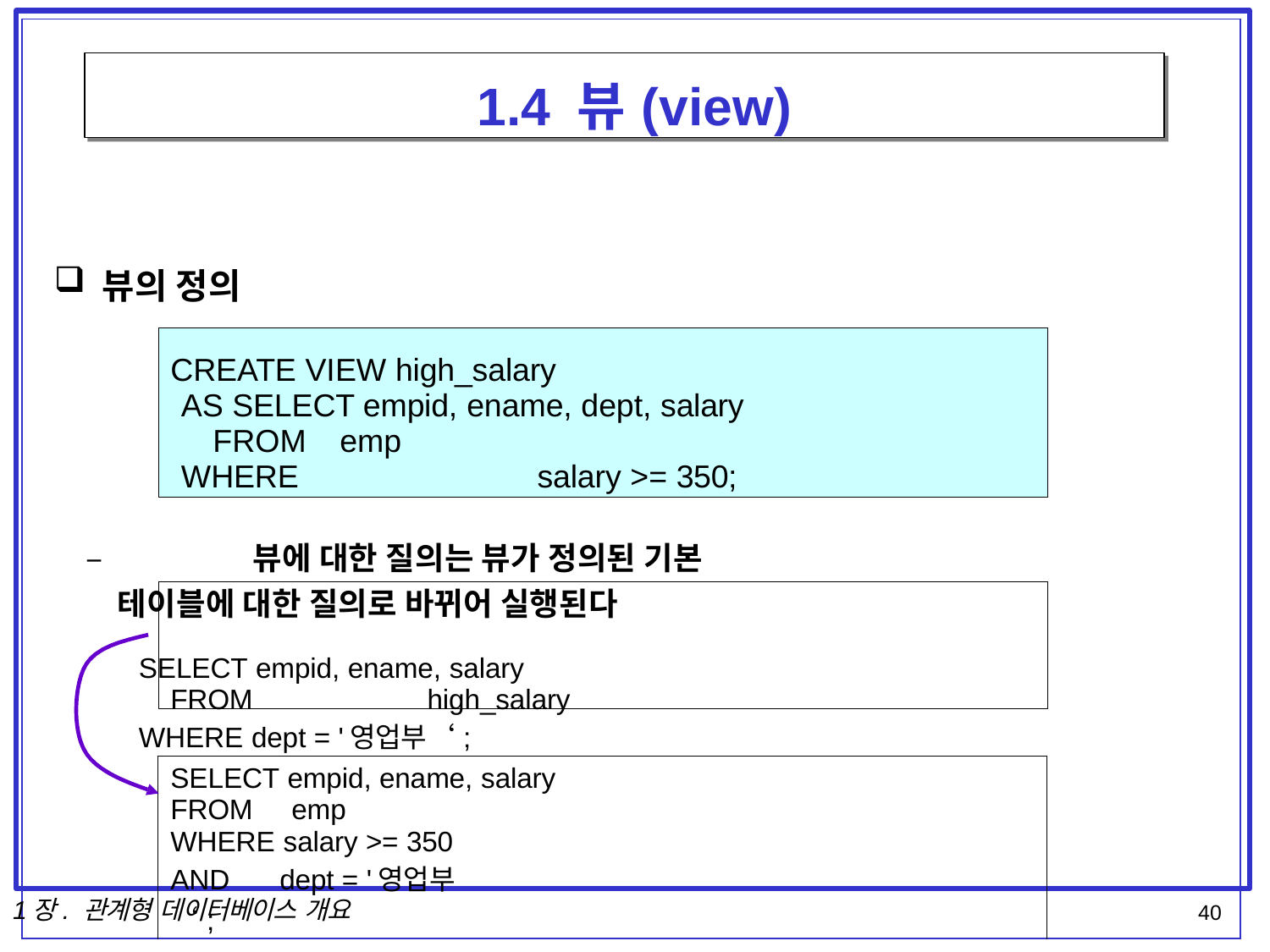

| 1.4 뷰(view) 뷰의 정의 CREATE VIEW high\_salary AS SELECT empid, ename, dept, salary FROM emp WHERE salary >= 350; – 뷰에 대한 질의는 뷰가 정의된 기본 테이블에 대한 질의로 바뀌어 실행된다 SELECT empid, ename, salary FROM high\_salary WHERE dept = '영업부‘; |  |  |
| --- | --- | --- |
|  | SELECT empid, ename, salary FROM emp WHERE salary >= 350 AND dept = '영업부‘; |  |

1장. 관계형 데이터베이스 개요
40